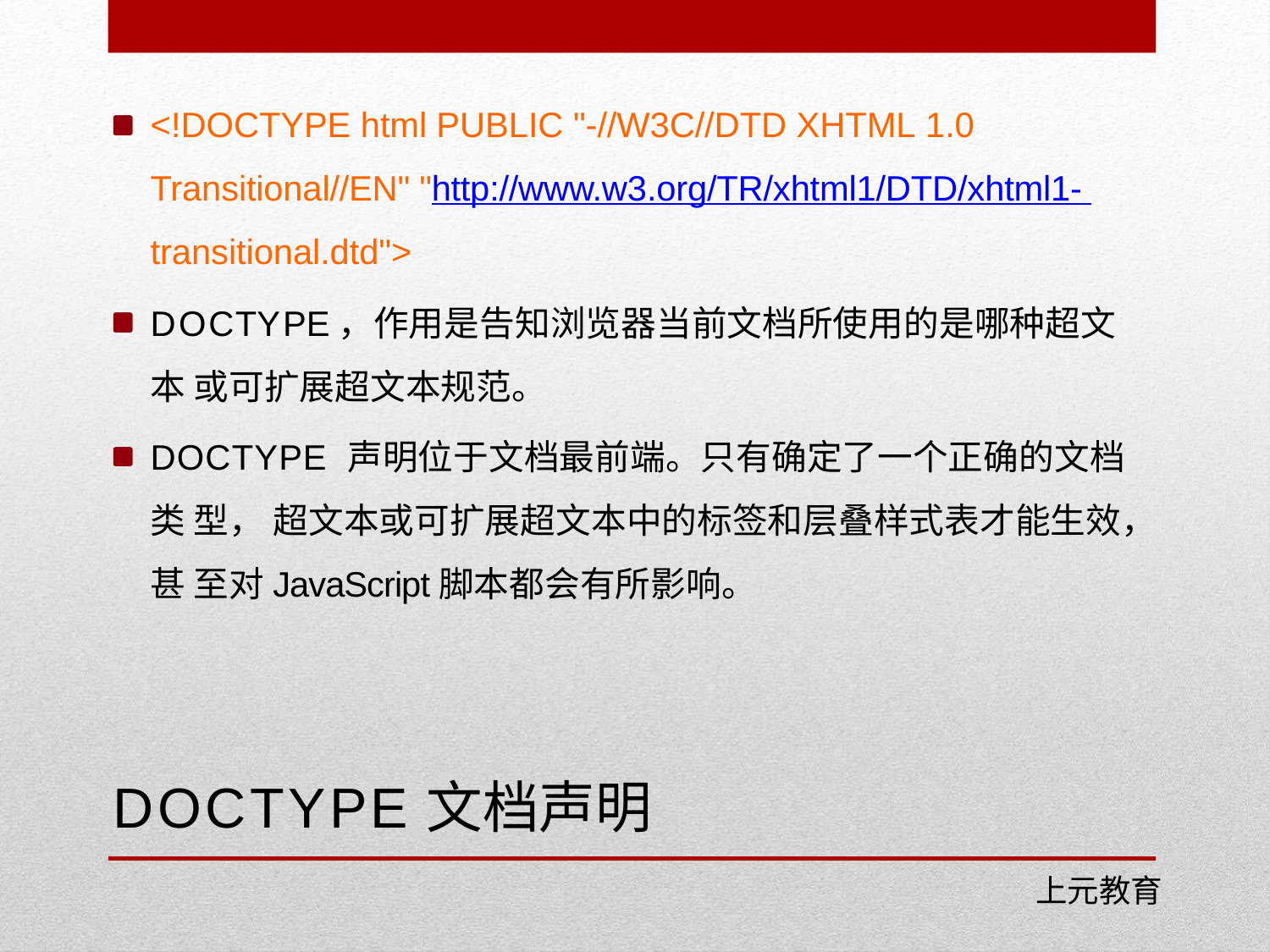

<!DOCTYPE html PUBLIC "-//W3C//DTD XHTML 1.0
Transitional//EN" "http://www.w3.org/TR/xhtml1/DTD/xhtml1-  transitional.dtd">
DOCTYPE，作用是告知浏览器当前文档所使用的是哪种超文本 或可扩展超文本规范。
DOCTYPE 声明位于文档最前端。只有确定了一个正确的文档类 型， 超文本或可扩展超文本中的标签和层叠样式表才能生效，甚 至对JavaScript脚本都会有所影响。

DOCTYPE文档声明
             上元教育